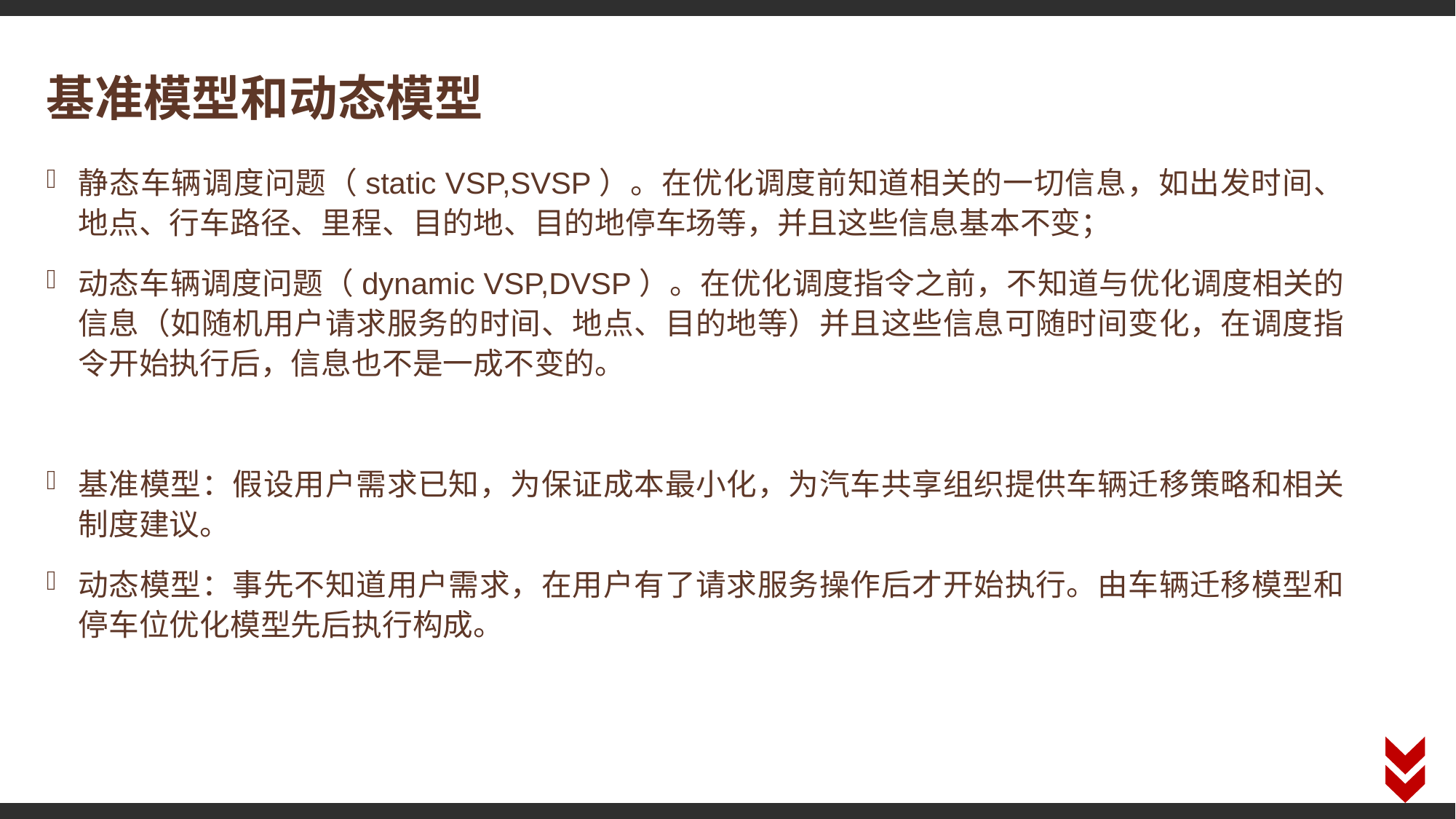

# 基准模型和动态模型
静态车辆调度问题（static VSP,SVSP）。在优化调度前知道相关的一切信息，如出发时间、地点、行车路径、里程、目的地、目的地停车场等，并且这些信息基本不变；
动态车辆调度问题（dynamic VSP,DVSP）。在优化调度指令之前，不知道与优化调度相关的信息（如随机用户请求服务的时间、地点、目的地等）并且这些信息可随时间变化，在调度指令开始执行后，信息也不是一成不变的。

基准模型：假设用户需求已知，为保证成本最小化，为汽车共享组织提供车辆迁移策略和相关制度建议。
动态模型：事先不知道用户需求，在用户有了请求服务操作后才开始执行。由车辆迁移模型和停车位优化模型先后执行构成。